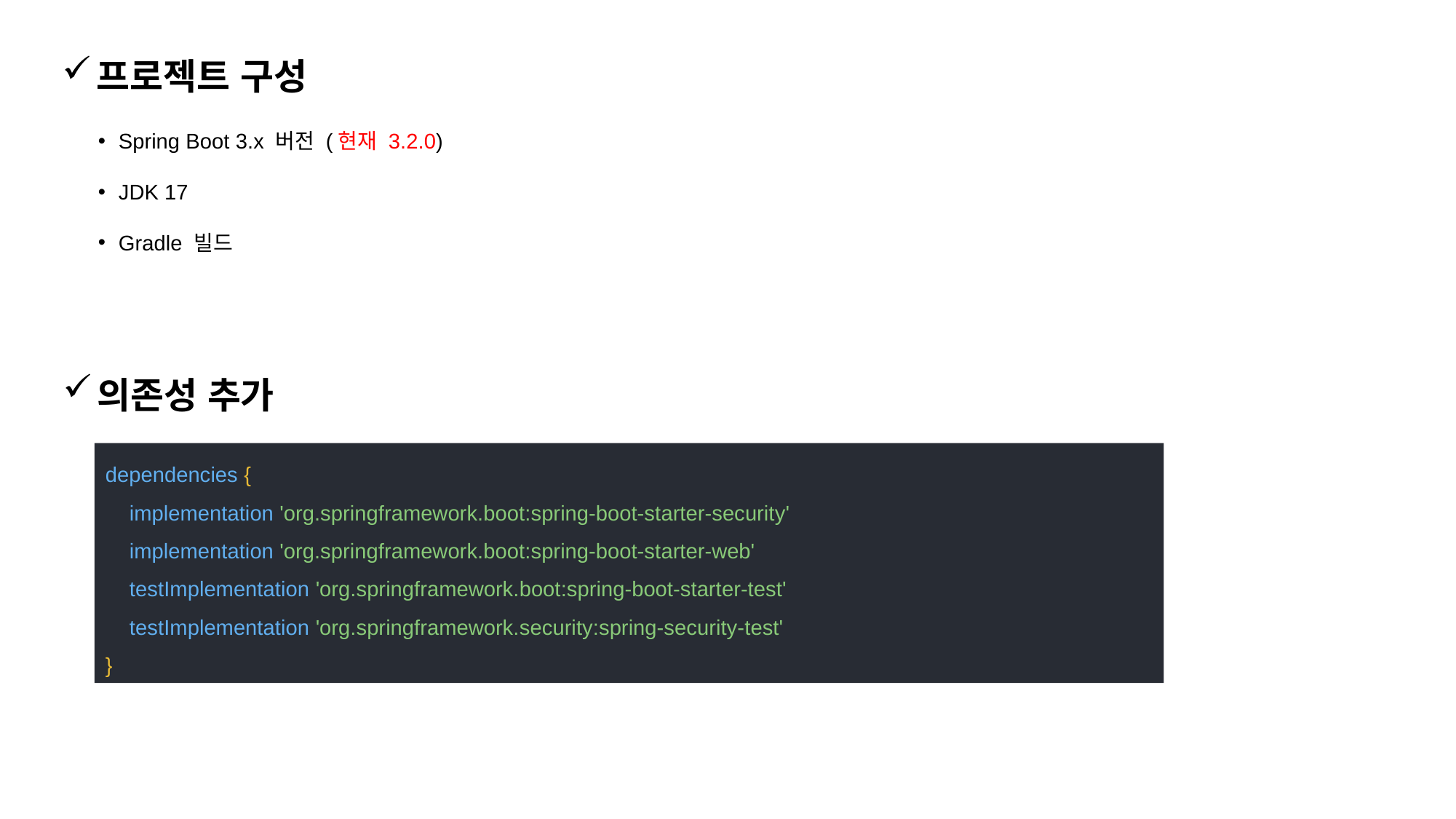

프로젝트 구성
Spring Boot 3.x 버전 (현재 3.2.0)
JDK 17
Gradle 빌드
의존성 추가
dependencies {
    implementation 'org.springframework.boot:spring-boot-starter-security'
    implementation 'org.springframework.boot:spring-boot-starter-web'
    testImplementation 'org.springframework.boot:spring-boot-starter-test'
    testImplementation 'org.springframework.security:spring-security-test'
}